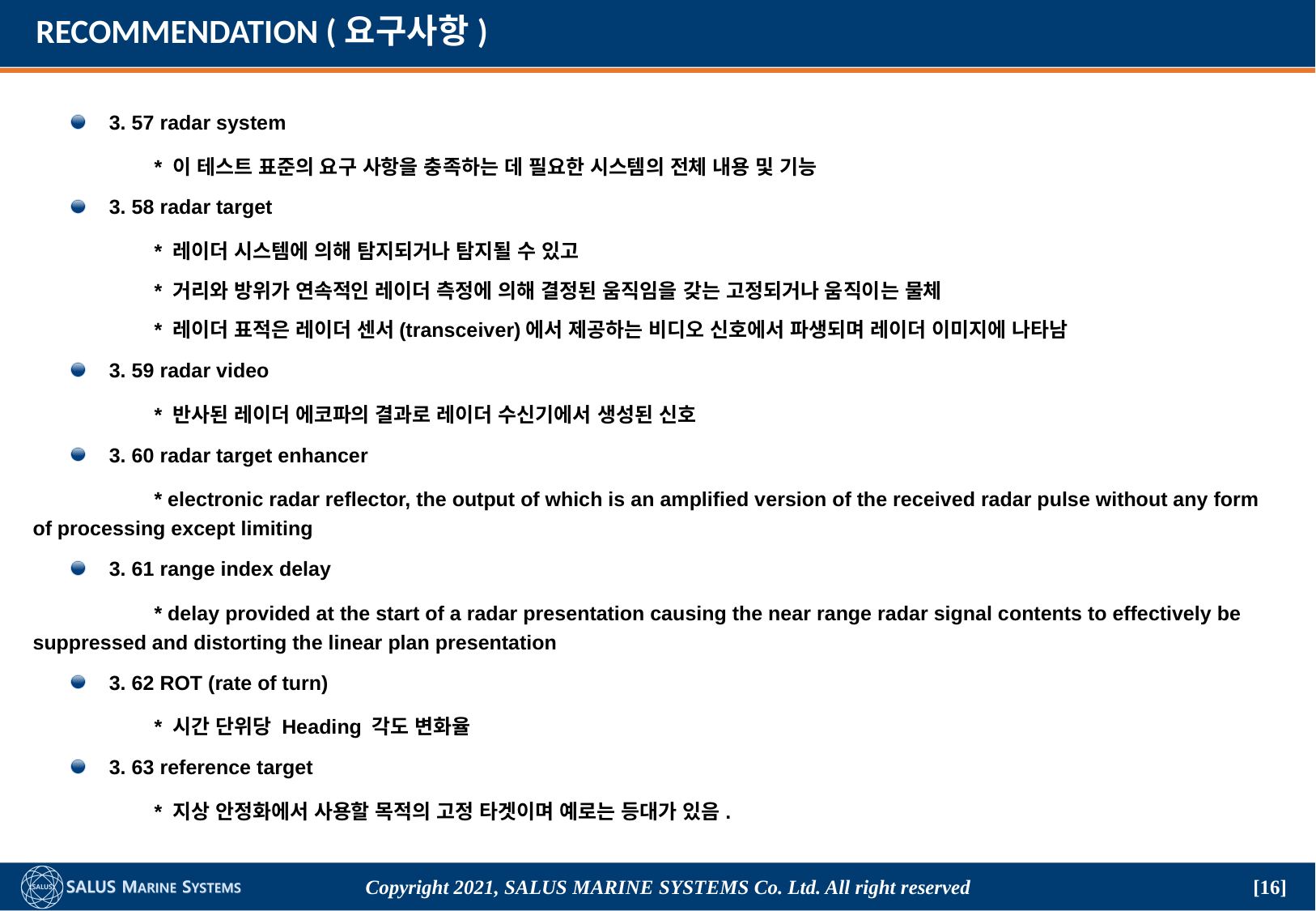

# RECOMMENDATION (요구사항)
3. 57 radar system
	* 이 테스트 표준의 요구 사항을 충족하는 데 필요한 시스템의 전체 내용 및 기능
3. 58 radar target
	* 레이더 시스템에 의해 탐지되거나 탐지될 수 있고
	* 거리와 방위가 연속적인 레이더 측정에 의해 결정된 움직임을 갖는 고정되거나 움직이는 물체
	* 레이더 표적은 레이더 센서(transceiver)에서 제공하는 비디오 신호에서 파생되며 레이더 이미지에 나타남
3. 59 radar video
	* 반사된 레이더 에코파의 결과로 레이더 수신기에서 생성된 신호
3. 60 radar target enhancer
	* electronic radar reflector, the output of which is an amplified version of the received radar pulse without any form of processing except limiting
3. 61 range index delay
	* delay provided at the start of a radar presentation causing the near range radar signal contents to effectively be suppressed and distorting the linear plan presentation
3. 62 ROT (rate of turn)
	* 시간 단위당 Heading 각도 변화율
3. 63 reference target
	* 지상 안정화에서 사용할 목적의 고정 타겟이며 예로는 등대가 있음.

Copyright 2021, SALUS Marine Systems Co. Ltd. All right reserved
[16]